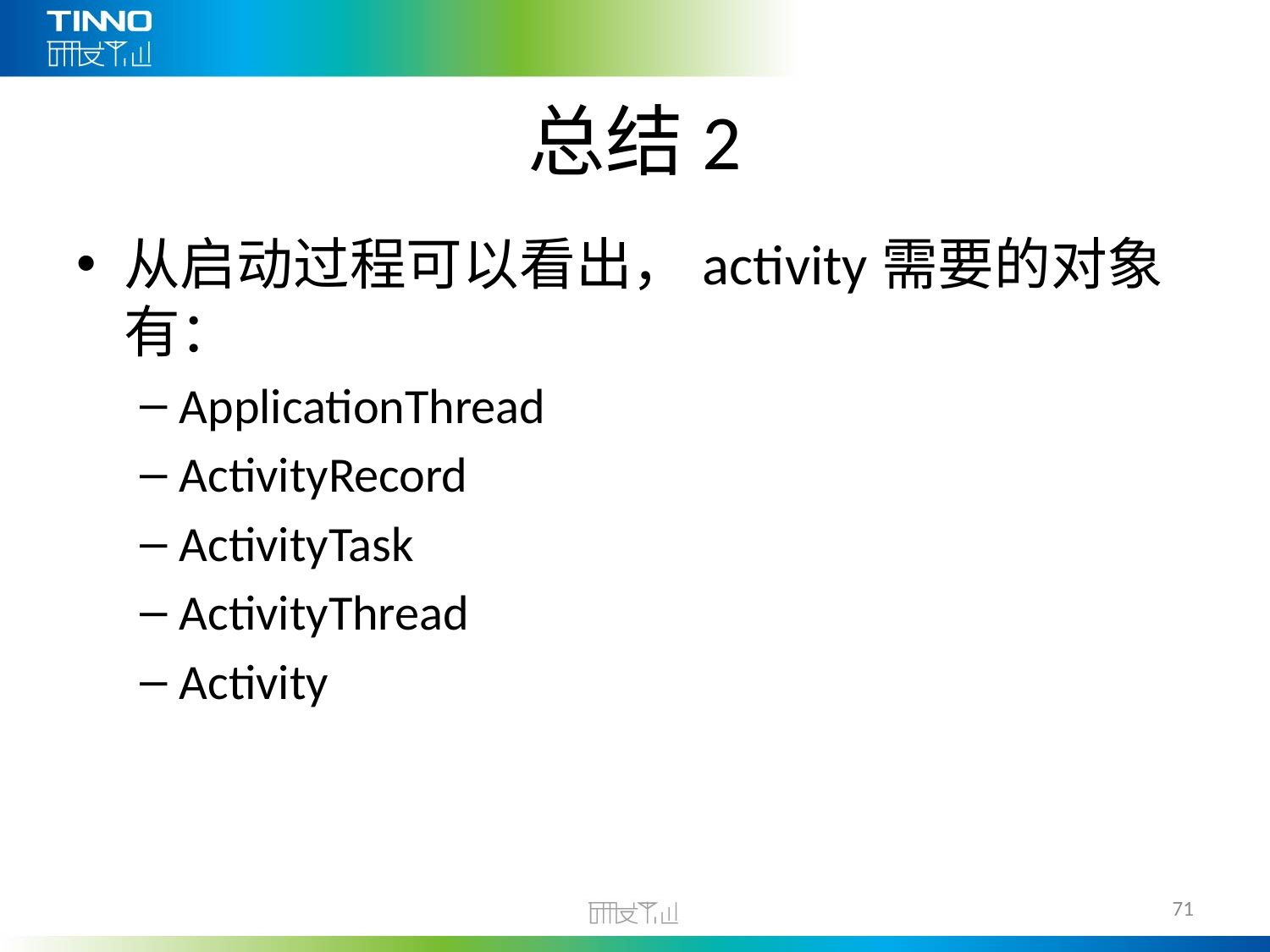

# 总结2
从启动过程可以看出，activity需要的对象有：
ApplicationThread
ActivityRecord
ActivityTask
ActivityThread
Activity

71